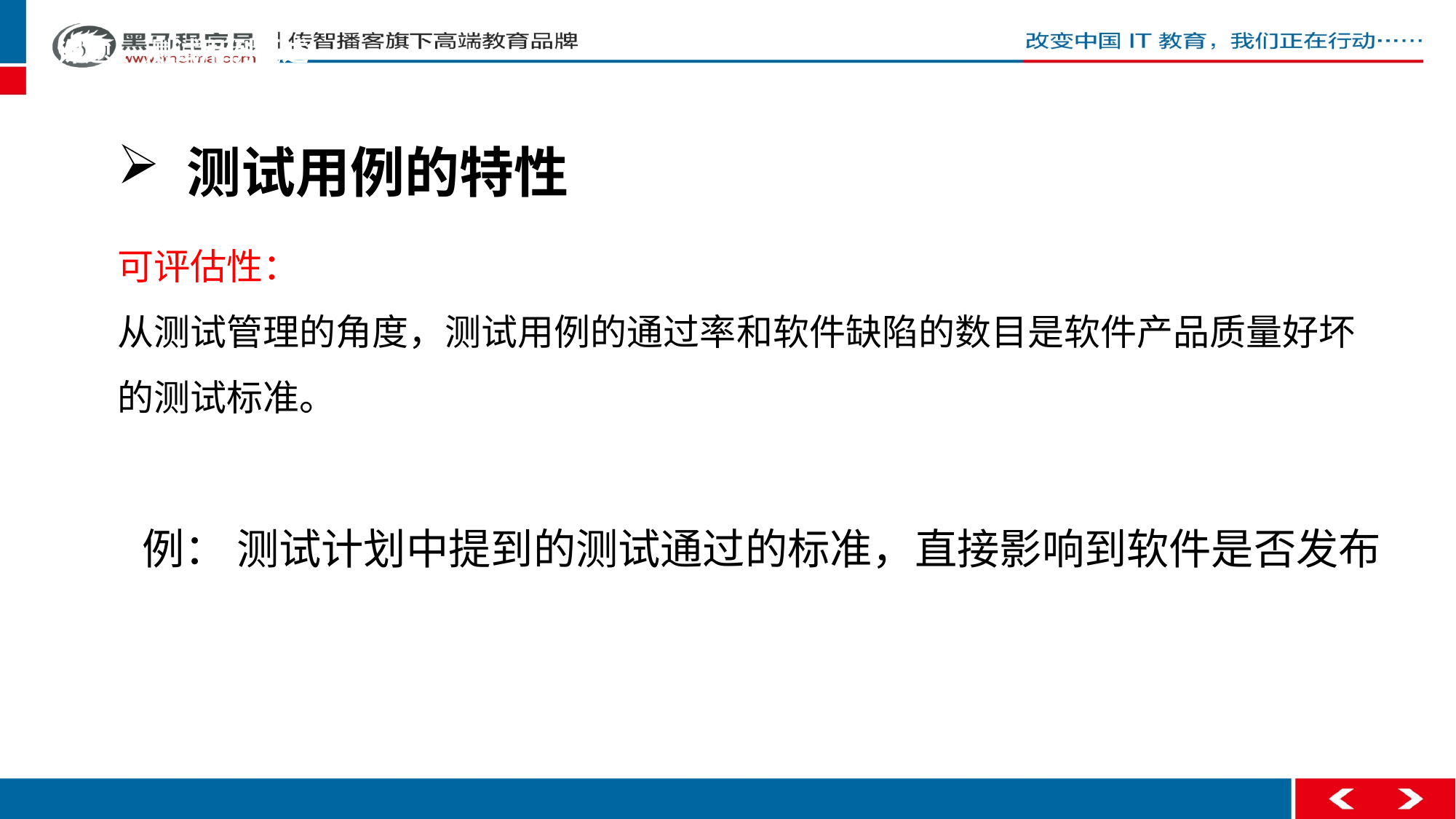

课题 、测试用例概述
 测试用例的特性
可评估性：
从测试管理的角度，测试用例的通过率和软件缺陷的数目是软件产品质量好坏的测试标准。
例： 测试计划中提到的测试通过的标准，直接影响到软件是否发布